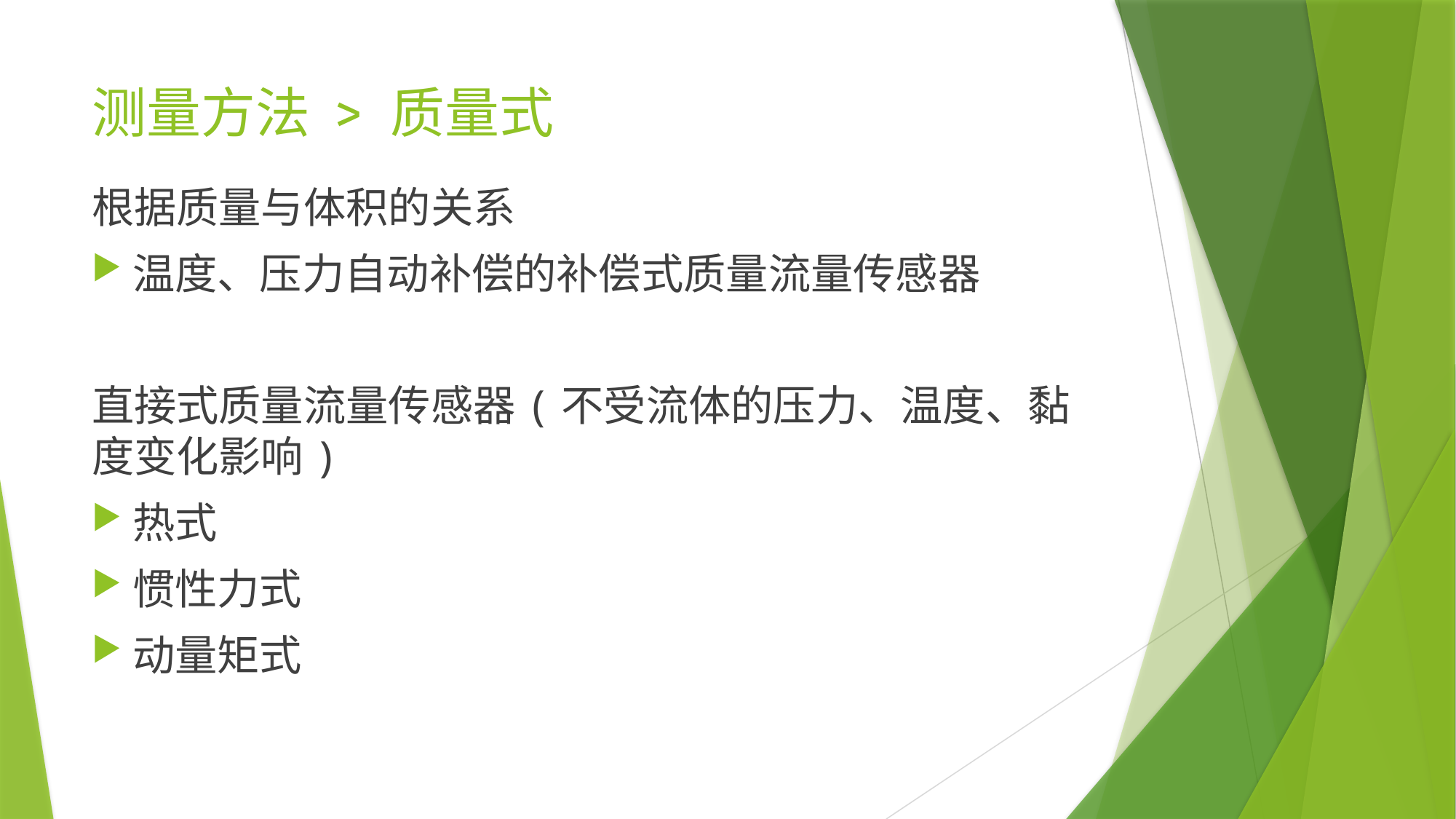

# 测量方法 > 质量式
根据质量与体积的关系
温度、压力自动补偿的补偿式质量流量传感器

直接式质量流量传感器(不受流体的压力、温度、黏度变化影响)
热式
惯性力式
动量矩式